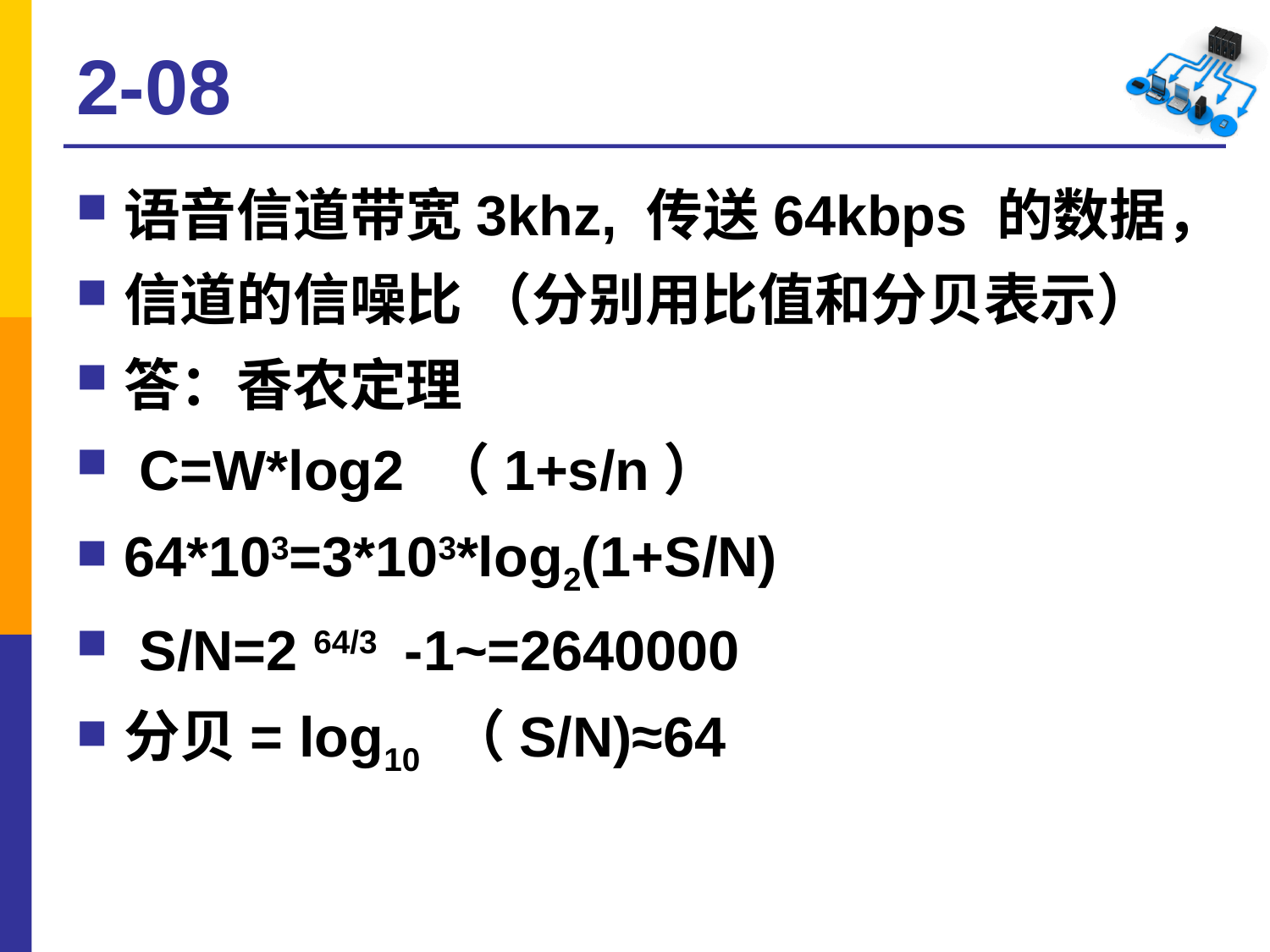

# 2-08
语音信道带宽3khz, 传送64kbps 的数据，
信道的信噪比 （分别用比值和分贝表示）
答：香农定理
 C=W*log2 （1+s/n）
64*103=3*103*log2(1+S/N)
 S/N=2 64/3   -1~=2640000
分贝= log10 （S/N)≈64